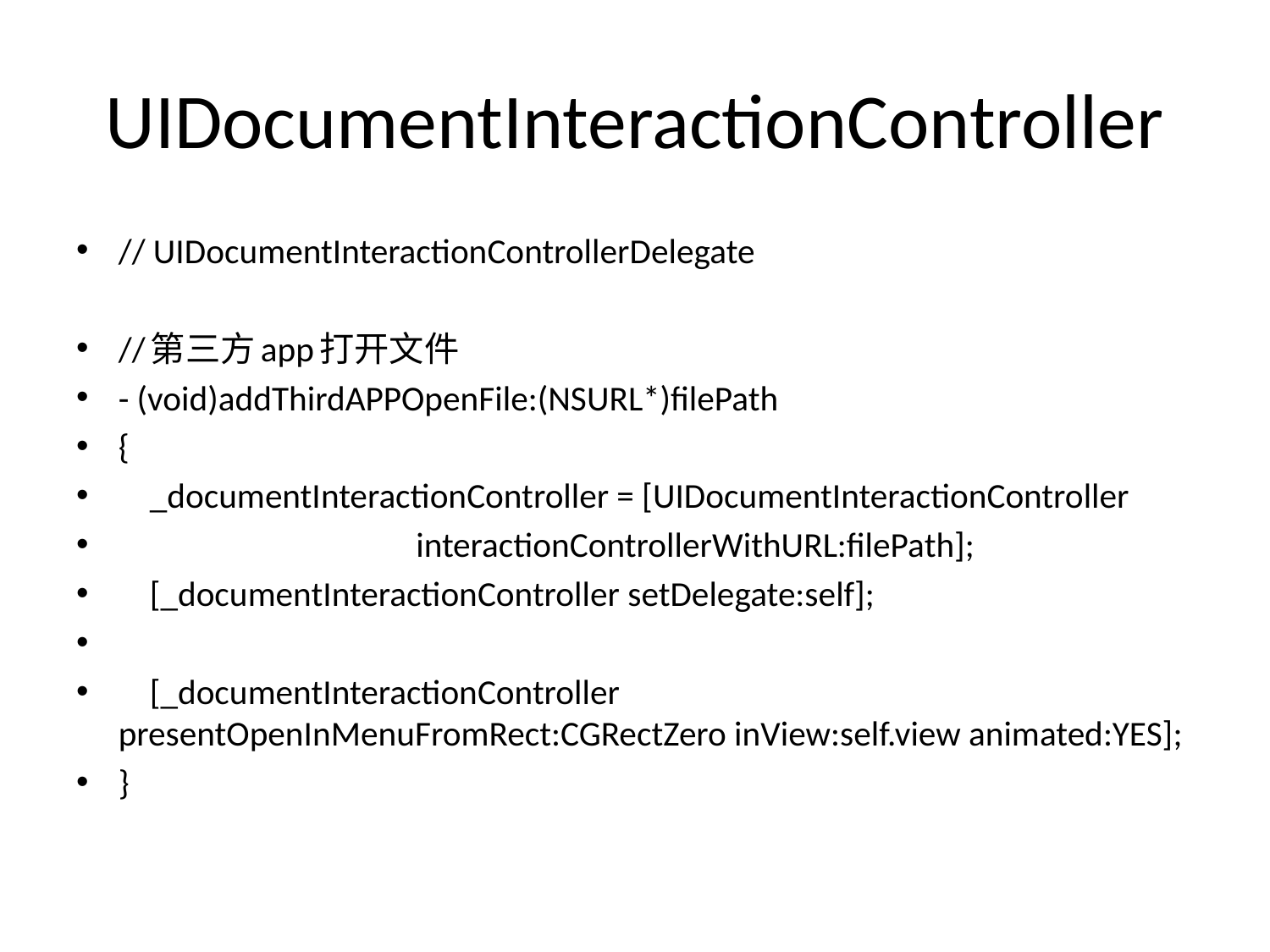

# UIDocumentInteractionController
// UIDocumentInteractionControllerDelegate

//第三方app打开文件
- (void)addThirdAPPOpenFile:(NSURL*)filePath
{
    _documentInteractionController = [UIDocumentInteractionController
                                      interactionControllerWithURL:filePath];
    [_documentInteractionController setDelegate:self];

    [_documentInteractionController presentOpenInMenuFromRect:CGRectZero inView:self.view animated:YES];
}